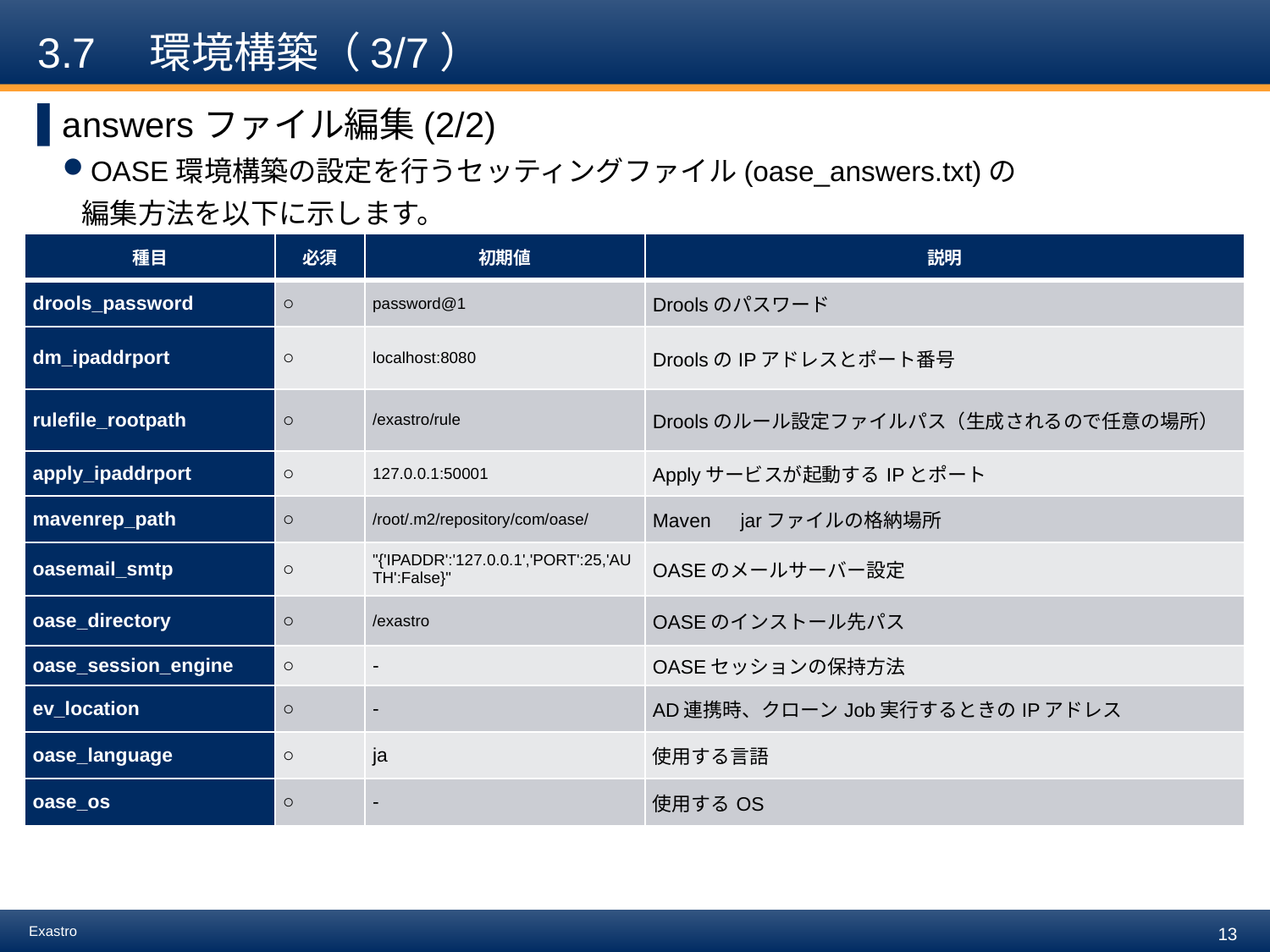

# 3.7　環境構築（3/7）
answersファイル編集(2/2)
OASE環境構築の設定を行うセッティングファイル(oase_answers.txt)の
  編集方法を以下に示します。

| 種目 | 必須 | 初期値 | 説明 |
| --- | --- | --- | --- |
| drools\_password | ○ | password@1 | Droolsのパスワード |
| dm\_ipaddrport | ○ | localhost:8080 | DroolsのIPアドレスとポート番号 |
| rulefile\_rootpath | ○ | /exastro/rule | Droolsのルール設定ファイルパス（生成されるので任意の場所） |
| apply\_ipaddrport | ○ | 127.0.0.1:50001 | Applyサービスが起動するIPとポート |
| mavenrep\_path | ○ | /root/.m2/repository/com/oase/ | Maven　jarファイルの格納場所 |
| oasemail\_smtp | ○ | "{'IPADDR':'127.0.0.1','PORT':25,'AUTH':False}" | OASEのメールサーバー設定 |
| oase\_directory | ○ | /exastro | OASEのインストール先パス |
| oase\_session\_engine | ○ | - | OASEセッションの保持方法 |
| ev\_location | ○ | - | AD連携時、クローンJob実行するときのIPアドレス |
| oase\_language | ○ | ja | 使用する言語 |
| oase\_os | ○ | - | 使用するOS |